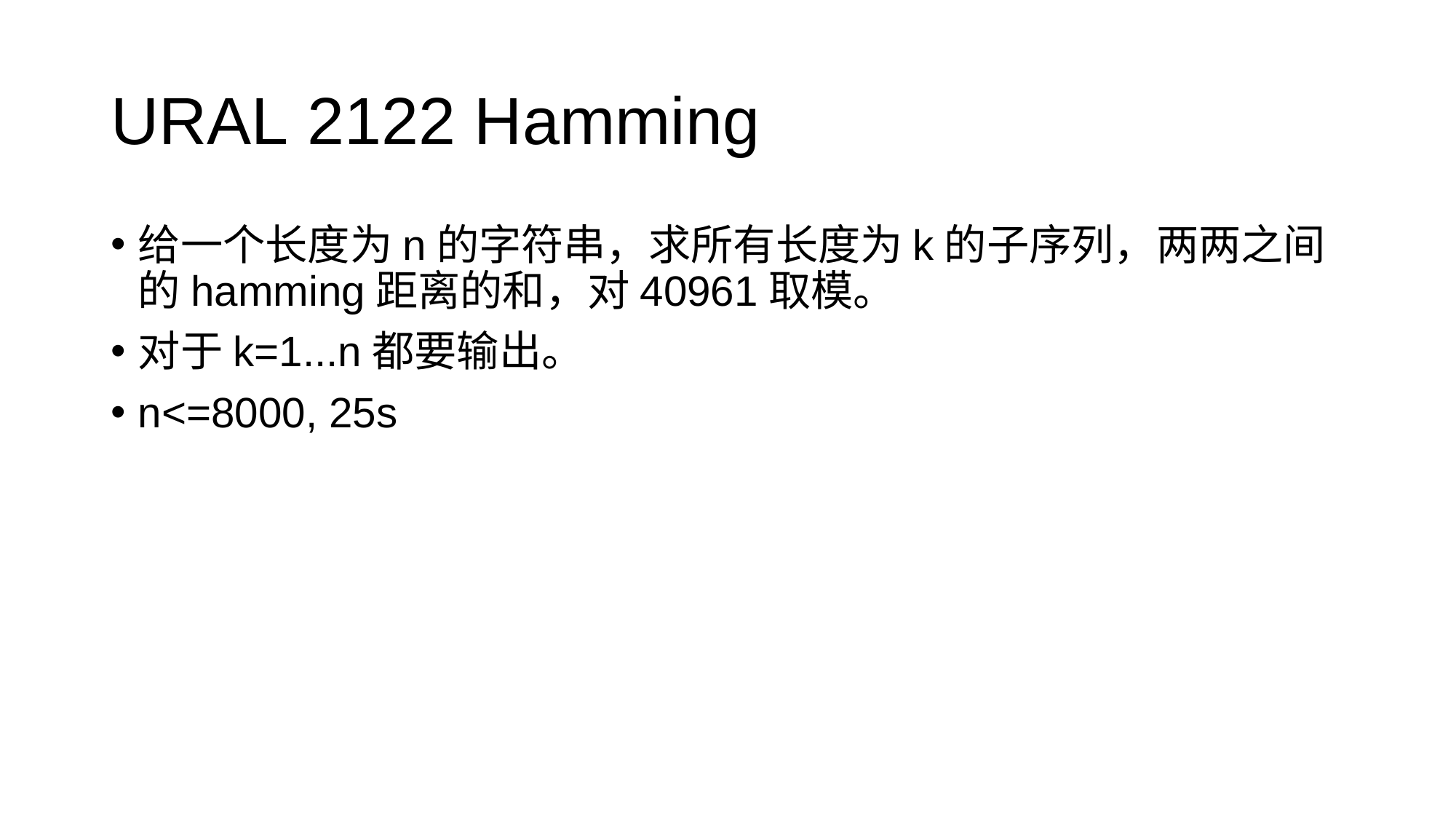

# URAL 2122 Hamming
给一个长度为n的字符串，求所有长度为k的子序列，两两之间的hamming距离的和，对40961取模。
对于k=1...n都要输出。
n<=8000, 25s